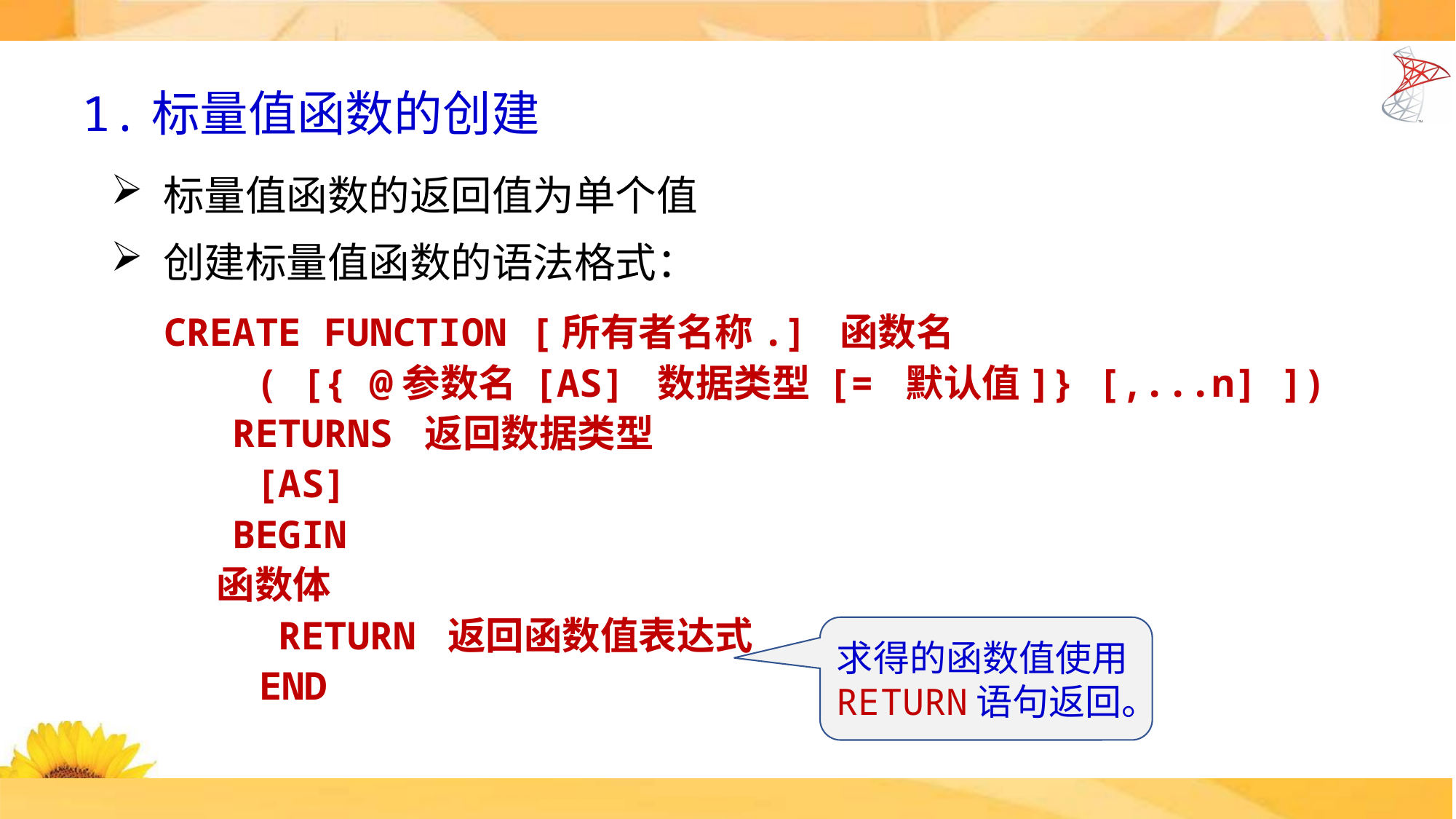

# 1.标量值函数的创建
标量值函数的返回值为单个值
创建标量值函数的语法格式：
CREATE FUNCTION [所有者名称.] 函数名
    ( [{ @参数名 [AS] 数据类型 [= 默认值]} [,...n] ])
   RETURNS 返回数据类型
    [AS]
   BEGIN
			  函数体
     RETURN 返回函数值表达式
	   END
求得的函数值使用RETURN语句返回。